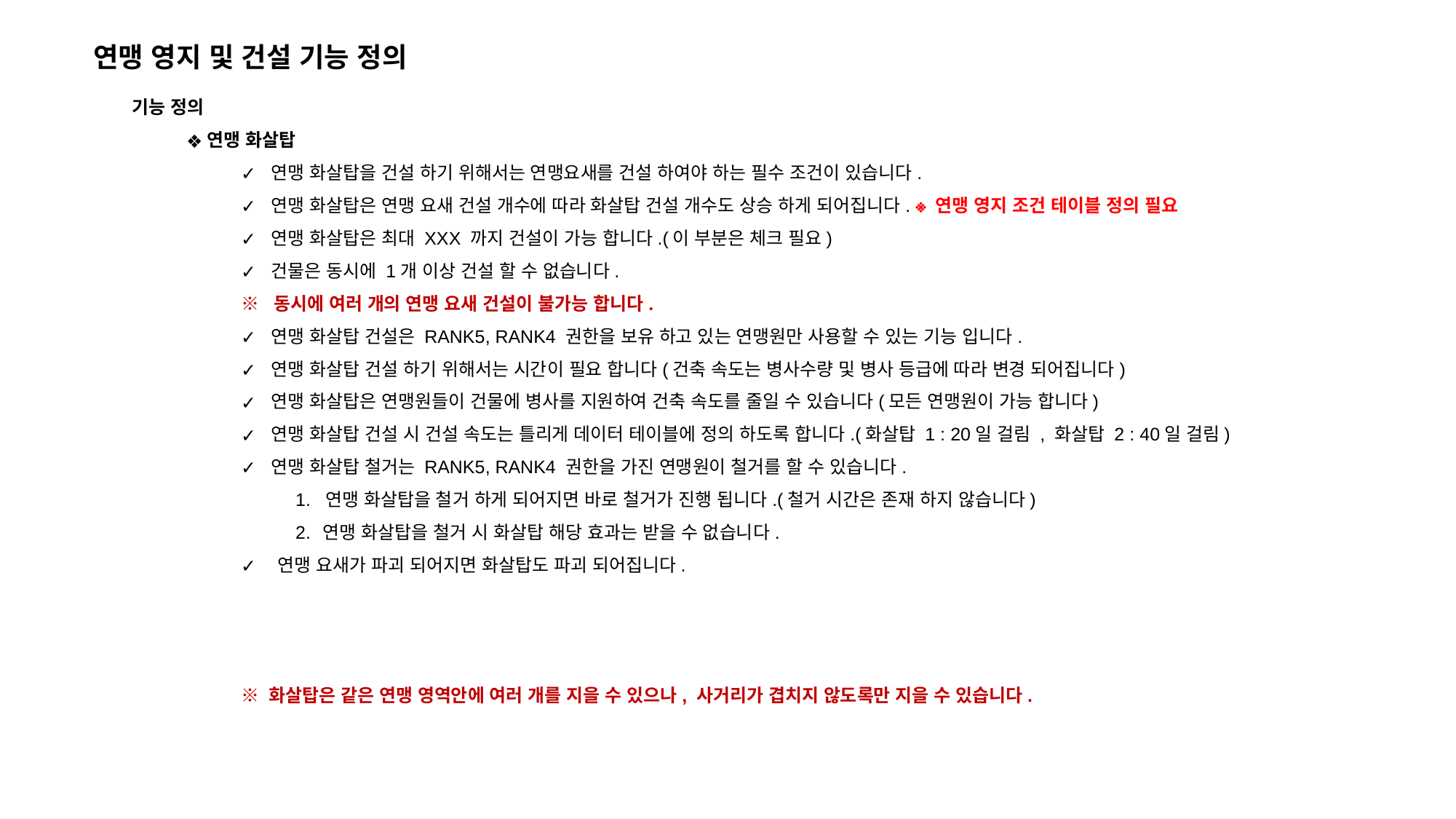

연맹 영지 및 건설 기능 정의
기능 정의
연맹 화살탑
 연맹 화살탑을 건설 하기 위해서는 연맹요새를 건설 하여야 하는 필수 조건이 있습니다.
 연맹 화살탑은 연맹 요새 건설 개수에 따라 화살탑 건설 개수도 상승 하게 되어집니다. ※ 연맹 영지 조건 테이블 정의 필요
 연맹 화살탑은 최대 XXX 까지 건설이 가능 합니다.(이 부분은 체크 필요)
 건물은 동시에 1개 이상 건설 할 수 없습니다.
※  동시에 여러 개의 연맹 요새 건설이 불가능 합니다.
 연맹 화살탑 건설은 RANK5, RANK4 권한을 보유 하고 있는 연맹원만 사용할 수 있는 기능 입니다.
 연맹 화살탑 건설 하기 위해서는 시간이 필요 합니다(건축 속도는 병사수량 및 병사 등급에 따라 변경 되어집니다)
 연맹 화살탑은 연맹원들이 건물에 병사를 지원하여 건축 속도를 줄일 수 있습니다(모든 연맹원이 가능 합니다)
 연맹 화살탑 건설 시 건설 속도는 틀리게 데이터 테이블에 정의 하도록 합니다.(화살탑 1 : 20일 걸림 , 화살탑 2 : 40일 걸림)
 연맹 화살탑 철거는 RANK5, RANK4 권한을 가진 연맹원이 철거를 할 수 있습니다.
1.  연맹 화살탑을 철거 하게 되어지면 바로 철거가 진행 됩니다.(철거 시간은 존재 하지 않습니다)
연맹 화살탑을 철거 시 화살탑 해당 효과는 받을 수 없습니다.
 연맹 요새가 파괴 되어지면 화살탑도 파괴 되어집니다.

※ 화살탑은 같은 연맹 영역안에 여러 개를 지을 수 있으나, 사거리가 겹치지 않도록만 지을 수 있습니다.